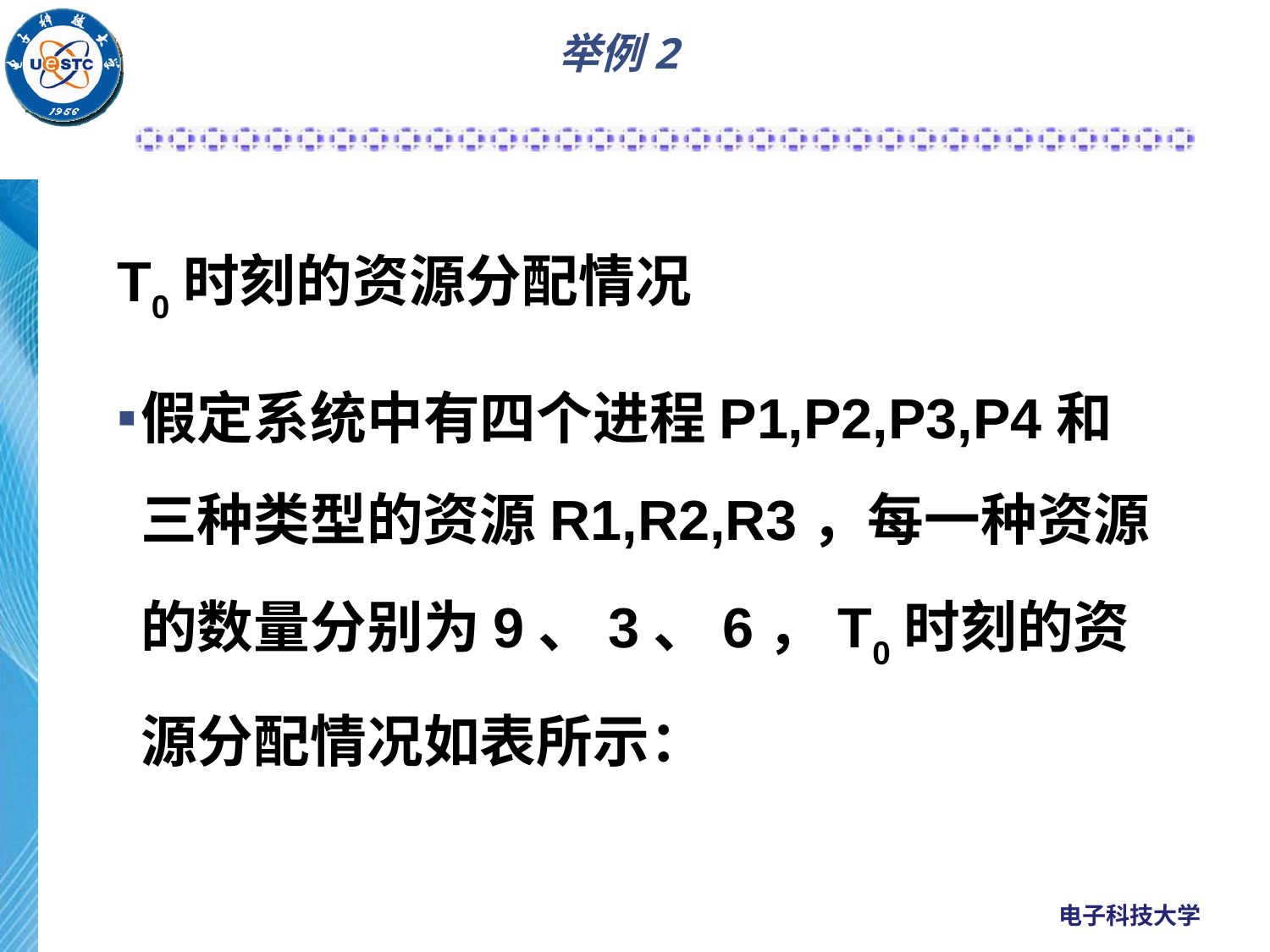

# 举例2
T0时刻的资源分配情况
假定系统中有四个进程P1,P2,P3,P4和三种类型的资源R1,R2,R3，每一种资源的数量分别为9、3、6，T0时刻的资源分配情况如表所示：